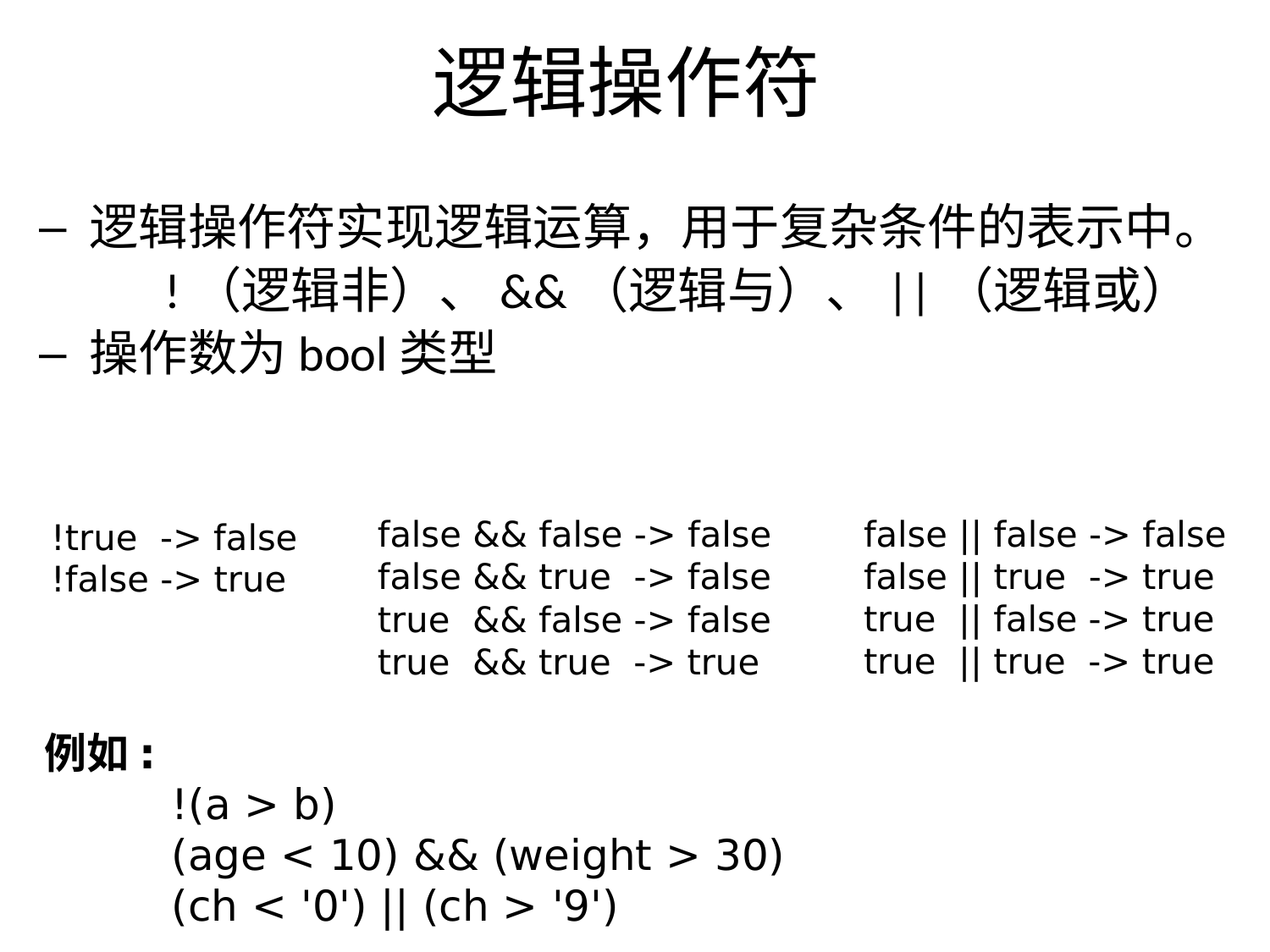

# 逻辑操作符
 逻辑操作符实现逻辑运算，用于复杂条件的表示中。
	!（逻辑非）、&&（逻辑与）、||（逻辑或）
 操作数为bool类型
false || false -> false
false || true  -> true
true  || false -> true
true  || true  -> true

false && false -> false
false && true  -> false
true  && false -> false
true  && true  -> true
!true  -> false
!false -> true
例如:
	!(a > b)
	(age < 10) && (weight > 30)
	(ch < '0') || (ch > '9')